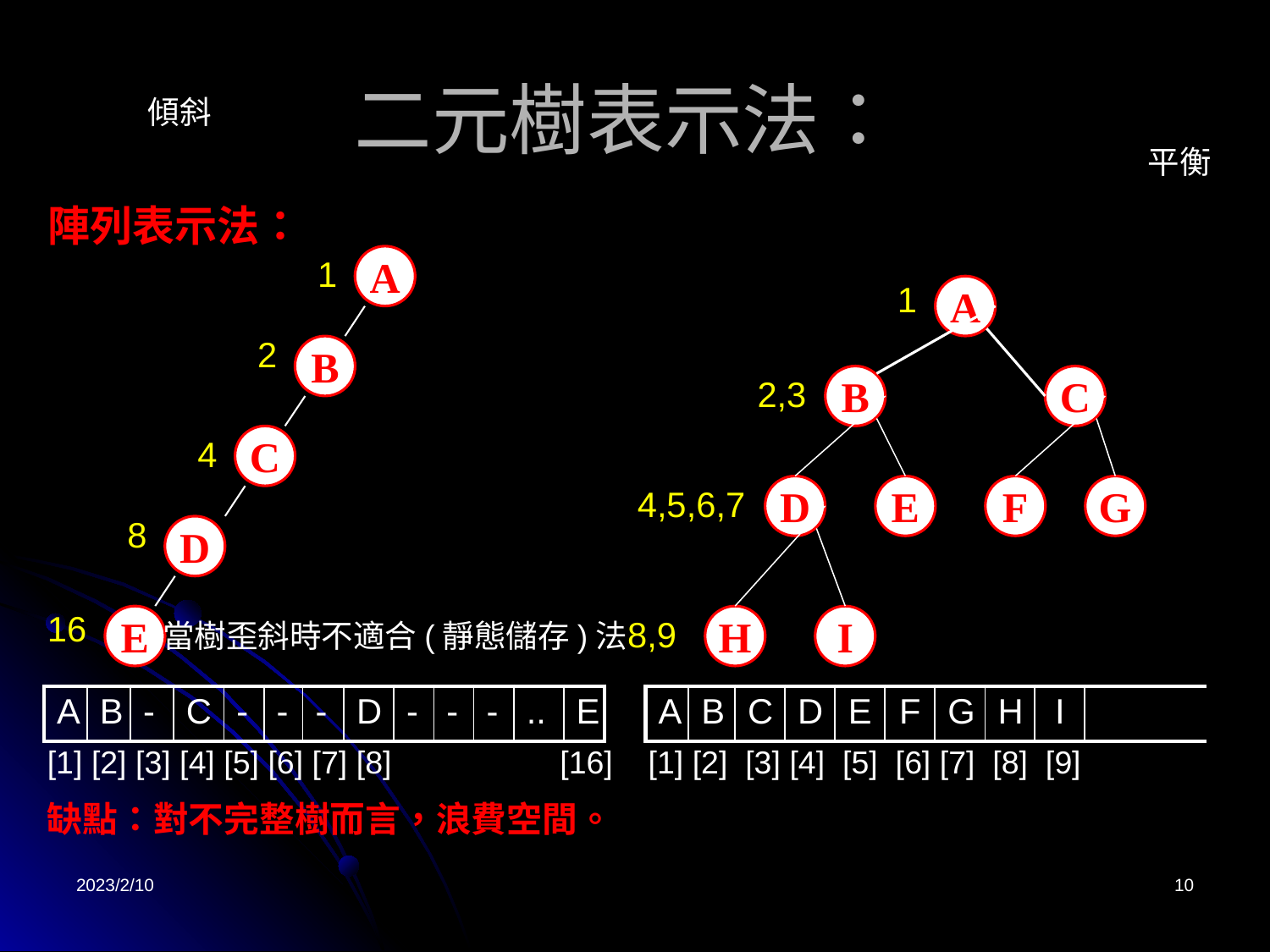

# 二元樹表示法：
傾斜
平衡
陣列表示法：
1
A
1
A

2
B
2,3
B
C

4
C
4,5,6,7
D
E
F
G

8
D

16
E
8,9
H
I
當樹歪斜時不適合(靜態儲存)法
| A | B | - | C | - | - | - | D | - | - | - | .. | E |
| --- | --- | --- | --- | --- | --- | --- | --- | --- | --- | --- | --- | --- |
| A | B | C | D | E | F | G | H | I |  |
| --- | --- | --- | --- | --- | --- | --- | --- | --- | --- |
[1] [2] [3] [4] [5] [6] [7] [8]                   [16]    [1] [2]  [3] [4]  [5]  [6] [7]  [8]  [9]
缺點：對不完整樹而言，浪費空間。
2023/2/10
10